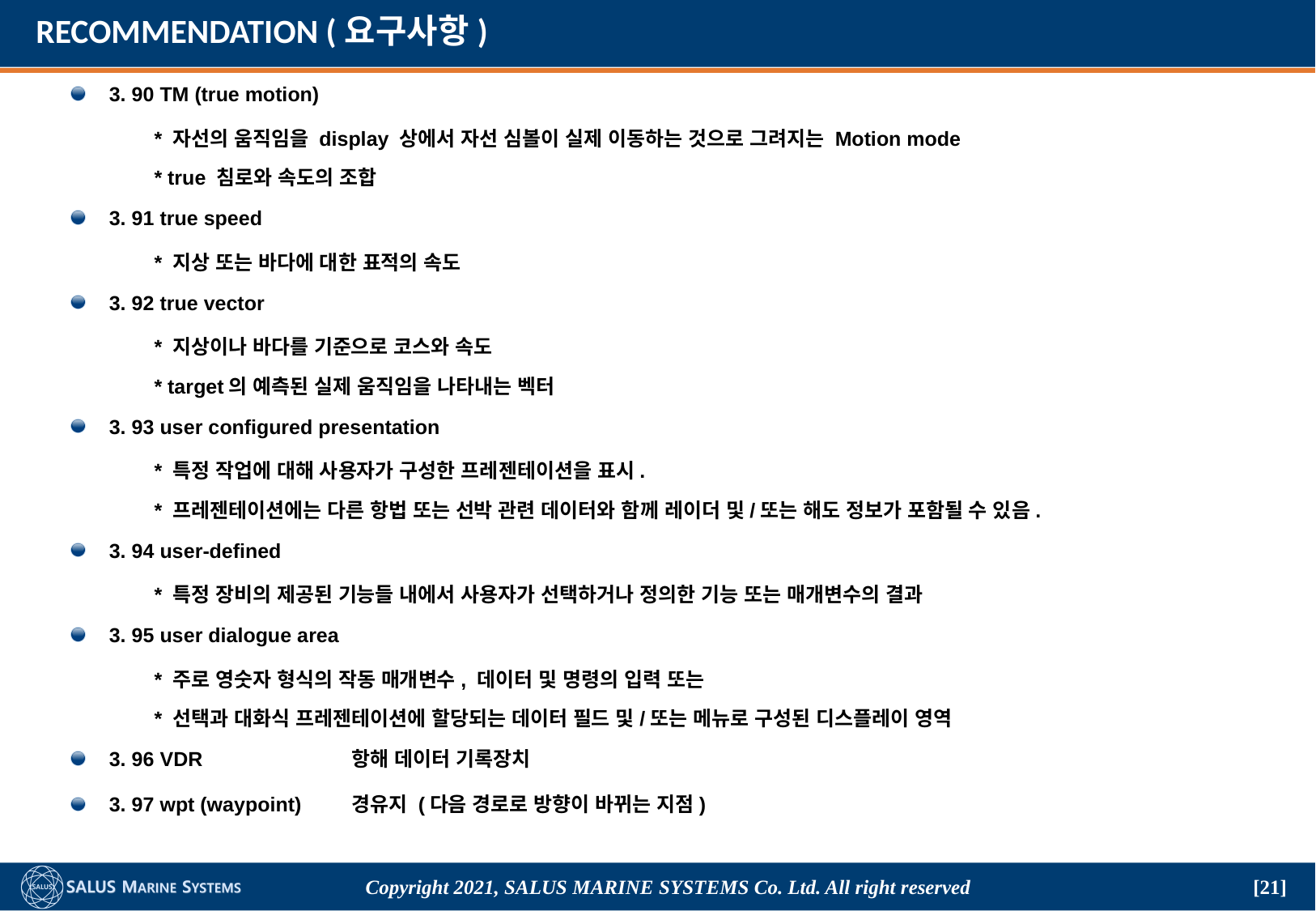

# RECOMMENDATION (요구사항)
3. 90 TM (true motion)
	* 자선의 움직임을 display 상에서 자선 심볼이 실제 이동하는 것으로 그려지는 Motion mode
	* true 침로와 속도의 조합
3. 91 true speed
	* 지상 또는 바다에 대한 표적의 속도
3. 92 true vector
	* 지상이나 바다를 기준으로 코스와 속도
	* target의 예측된 실제 움직임을 나타내는 벡터
3. 93 user configured presentation
	* 특정 작업에 대해 사용자가 구성한 프레젠테이션을 표시.
	* 프레젠테이션에는 다른 항법 또는 선박 관련 데이터와 함께 레이더 및/또는 해도 정보가 포함될 수 있음.
3. 94 user-defined
	* 특정 장비의 제공된 기능들 내에서 사용자가 선택하거나 정의한 기능 또는 매개변수의 결과
3. 95 user dialogue area
	* 주로 영숫자 형식의 작동 매개변수, 데이터 및 명령의 입력 또는
	* 선택과 대화식 프레젠테이션에 할당되는 데이터 필드 및/또는 메뉴로 구성된 디스플레이 영역
3. 96 VDR	 	항해 데이터 기록장치
3. 97 wpt (waypoint) 	경유지 (다음 경로로 방향이 바뀌는 지점)

Copyright 2021, SALUS Marine Systems Co. Ltd. All right reserved
[21]